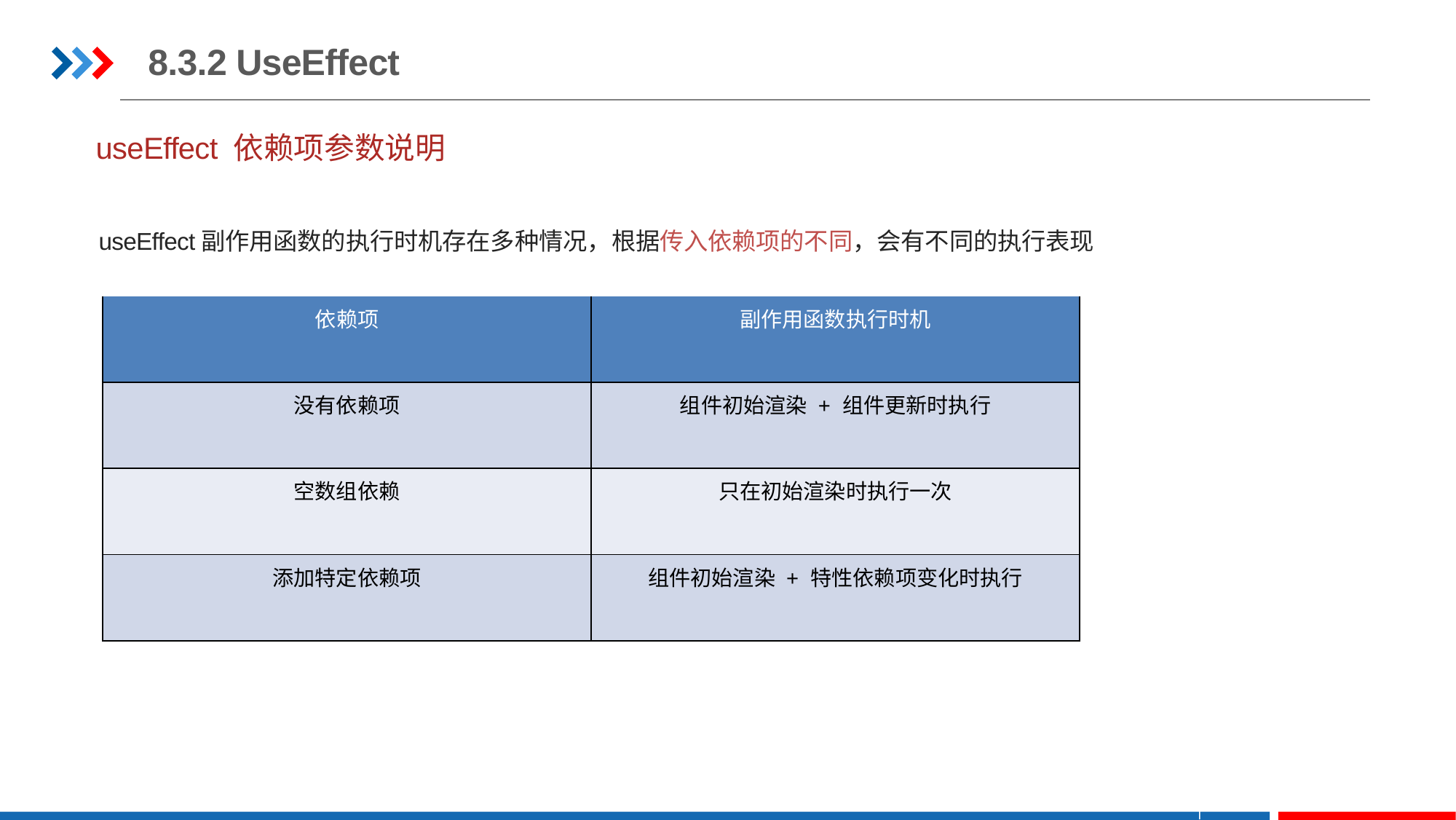

8.3.2 UseEffect
useEffect 依赖项参数说明

useEffect副作用函数的执行时机存在多种情况，根据传入依赖项的不同，会有不同的执行表现
| 依赖项 | 副作用函数执行时机 |
| --- | --- |
| 没有依赖项 | 组件初始渲染 + 组件更新时执行 |
| 空数组依赖 | 只在初始渲染时执行一次 |
| 添加特定依赖项 | 组件初始渲染 + 特性依赖项变化时执行 |